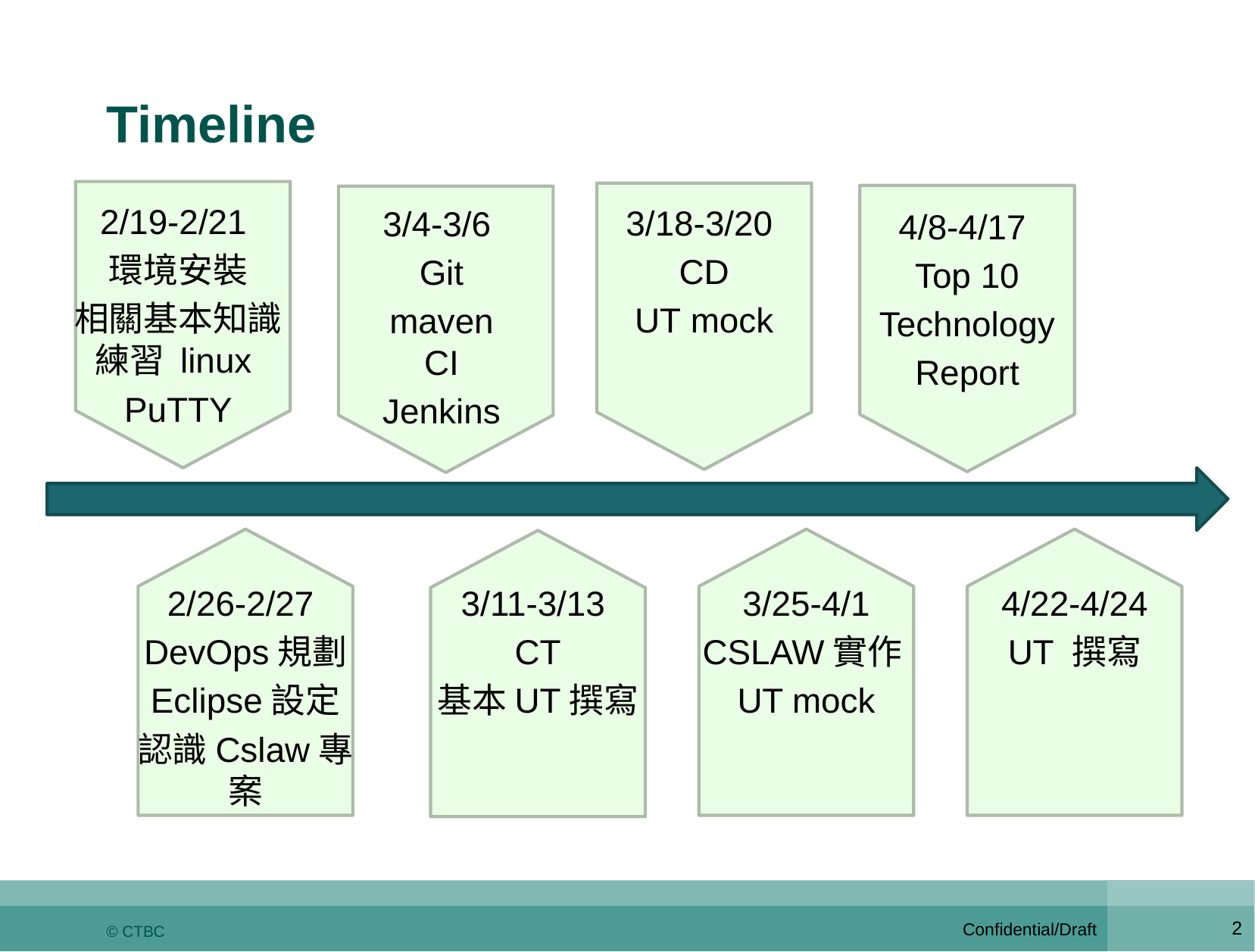

# Timeline

3/18-3/20
CD
UT mock

4/8-4/17
Top 10
Technology
Report

3/4-3/6
Git
maven
CI
Jenkins
2/19-2/21
環境安裝
相關基本知識
練習 linux
PuTTY

2/26-2/27
DevOps規劃
Eclipse設定
認識Cslaw專案

3/11-3/13
CT
基本UT撰寫

3/25-4/1
CSLAW實作
UT mock
4/22-4/24
UT 撰寫